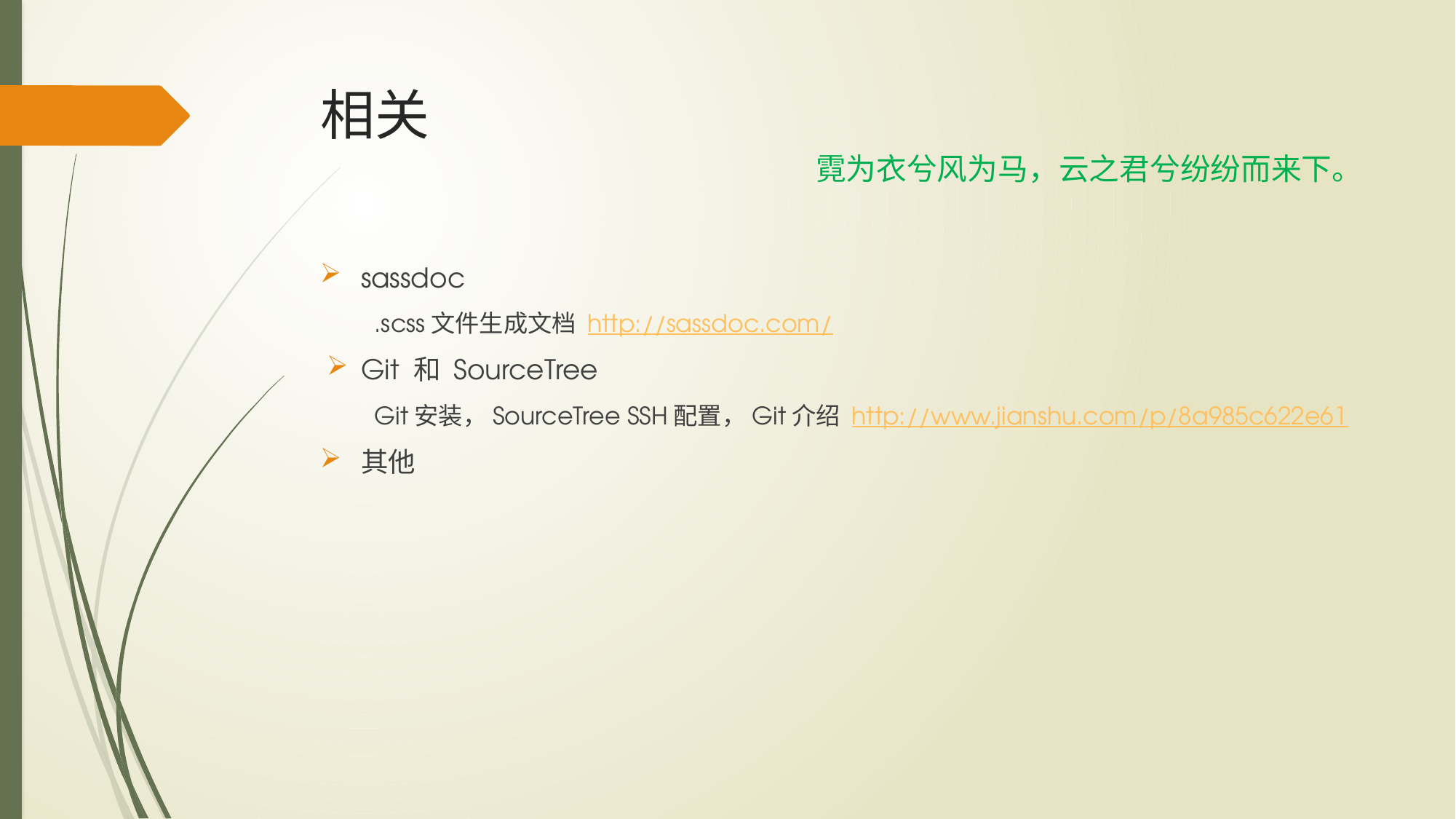

# 相关
霓为衣兮风为马，云之君兮纷纷而来下。
sassdoc
.scss文件生成文档 http://sassdoc.com/
Git 和 SourceTree
Git安装，SourceTree SSH配置，Git介绍 http://www.jianshu.com/p/8a985c622e61
其他